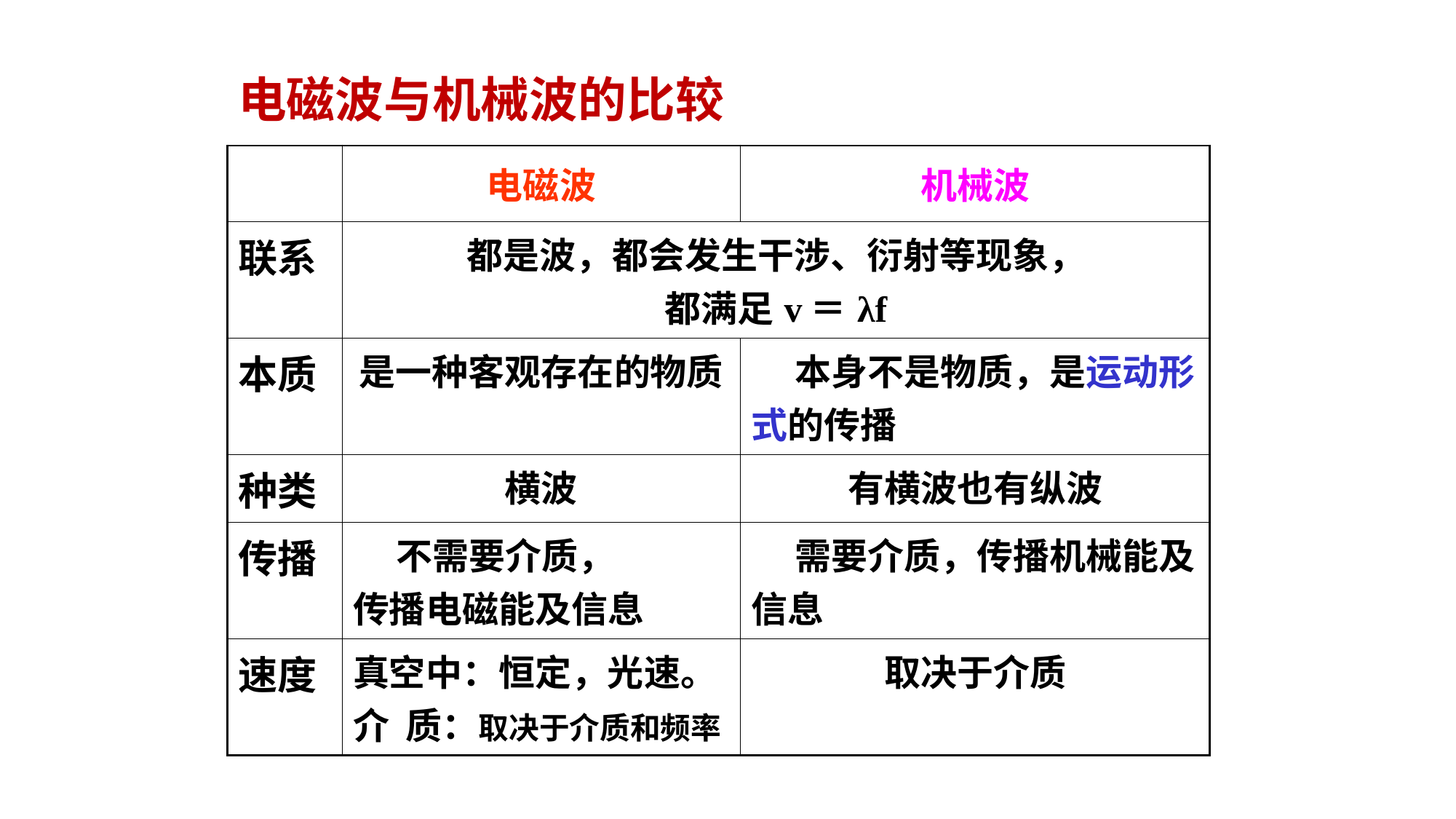

电磁波与机械波的比较
|  | 电磁波 | 机械波 |
| --- | --- | --- |
| 联系 | 都是波，都会发生干涉、衍射等现象， 都满足v＝λf |  |
| 本质 | 是一种客观存在的物质 | 本身不是物质，是运动形式的传播 |
| 种类 | 横波 | 有横波也有纵波 |
| 传播 | 不需要介质， 传播电磁能及信息 | 需要介质，传播机械能及信息 |
| 速度 | 真空中：恒定，光速。 介 质：取决于介质和频率 | 取决于介质 |